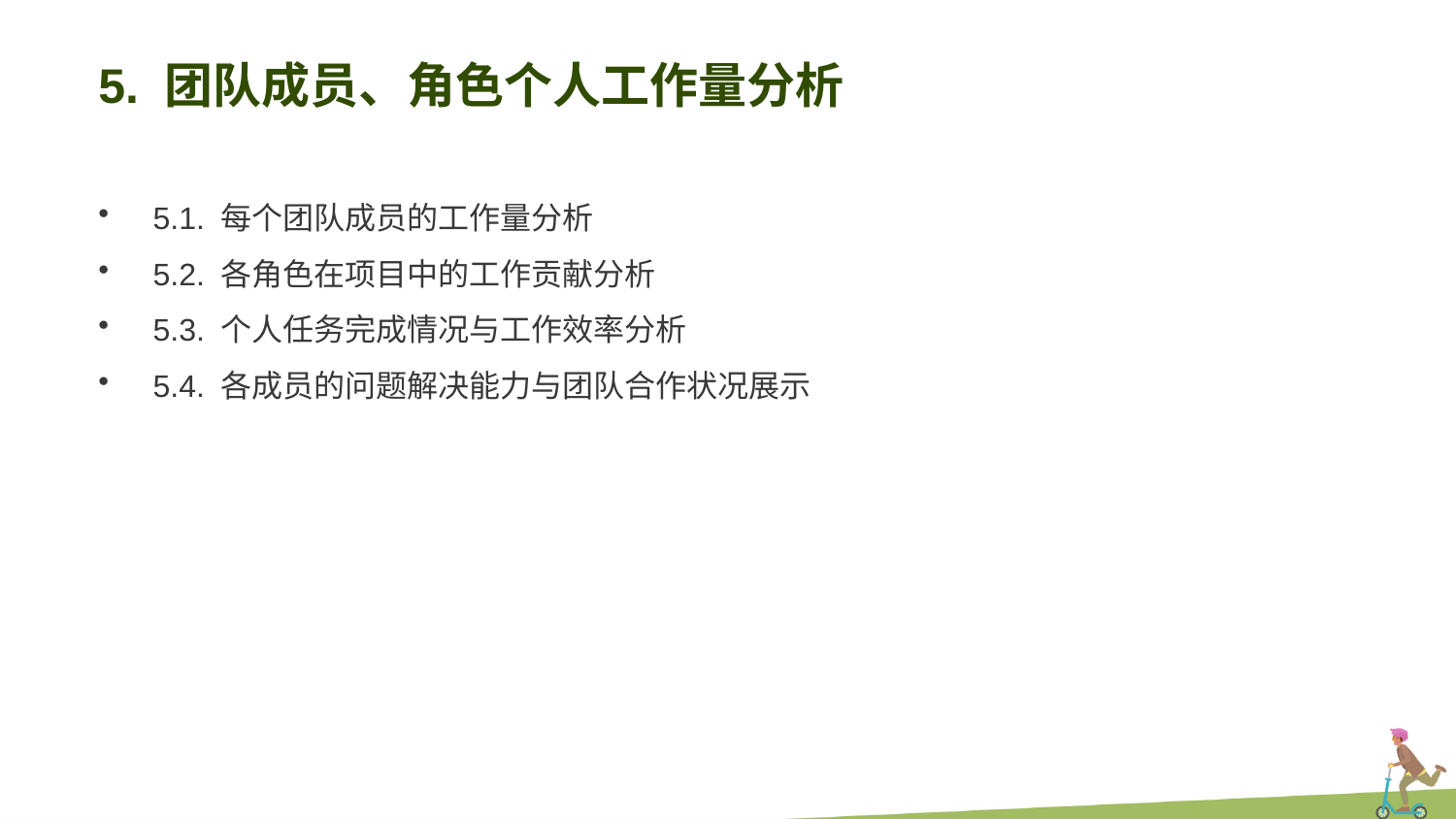

5. 团队成员、角色个人工作量分析
5.1. 每个团队成员的工作量分析
5.2. 各角色在项目中的工作贡献分析
5.3. 个人任务完成情况与工作效率分析
5.4. 各成员的问题解决能力与团队合作状况展示